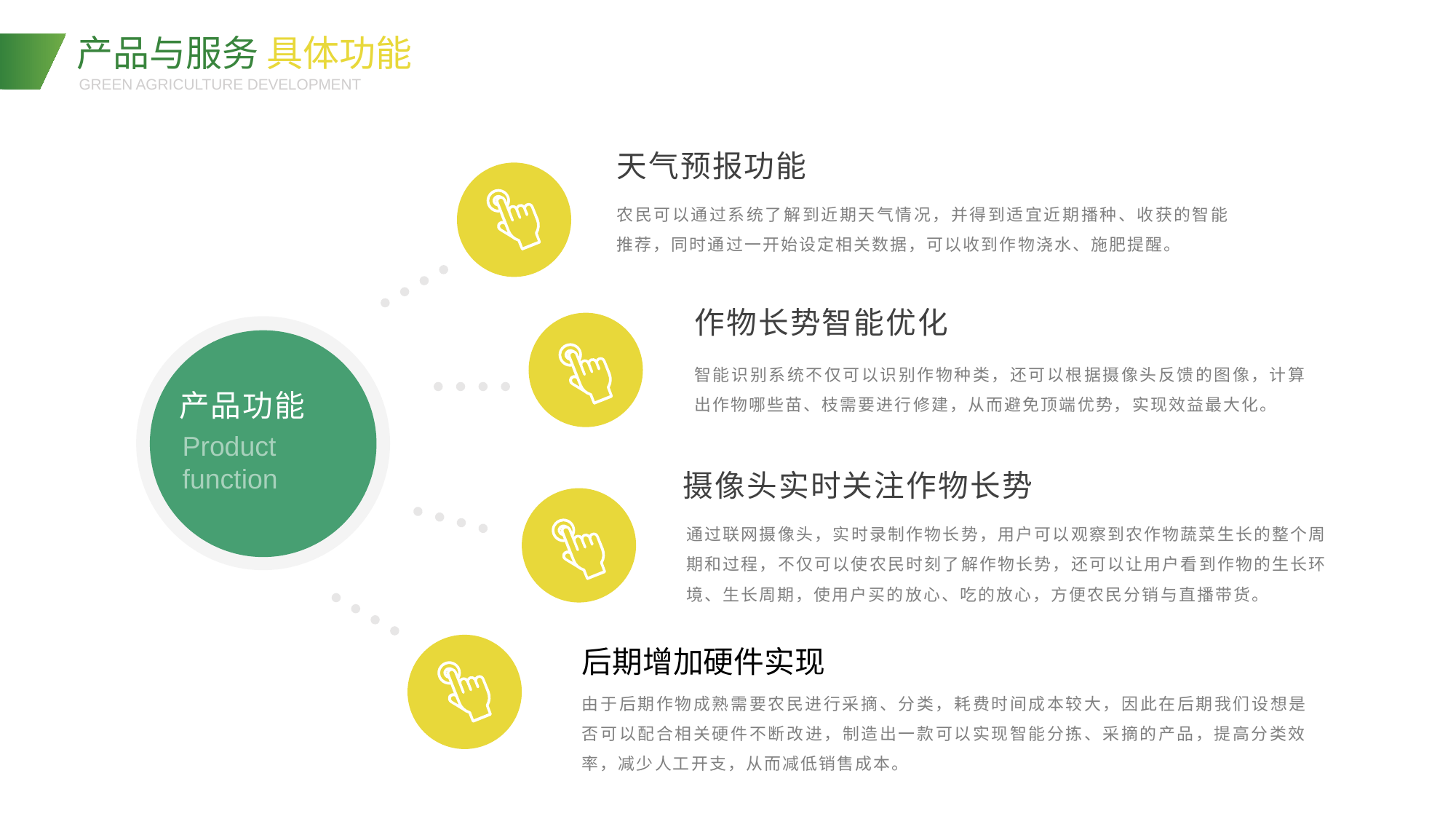

产品与服务 具体功能
GREEN AGRICULTURE DEVELOPMENT

天气预报功能

农民可以通过系统了解到近期天气情况，并得到适宜近期播种、收获的智能推荐，同时通过一开始设定相关数据，可以收到作物浇水、施肥提醒。

作物长势智能优化

智能识别系统不仅可以识别作物种类，还可以根据摄像头反馈的图像，计算出作物哪些苗、枝需要进行修建，从而避免顶端优势，实现效益最大化。
产品功能

Product function
摄像头实时关注作物长势

通过联网摄像头，实时录制作物长势，用户可以观察到农作物蔬菜生长的整个周期和过程，不仅可以使农民时刻了解作物长势，还可以让用户看到作物的生长环境、生长周期，使用户买的放心、吃的放心，方便农民分销与直播带货。

后期增加硬件实现
由于后期作物成熟需要农民进行采摘、分类，耗费时间成本较大，因此在后期我们设想是否可以配合相关硬件不断改进，制造出一款可以实现智能分拣、采摘的产品，提高分类效率，减少人工开支，从而减低销售成本。